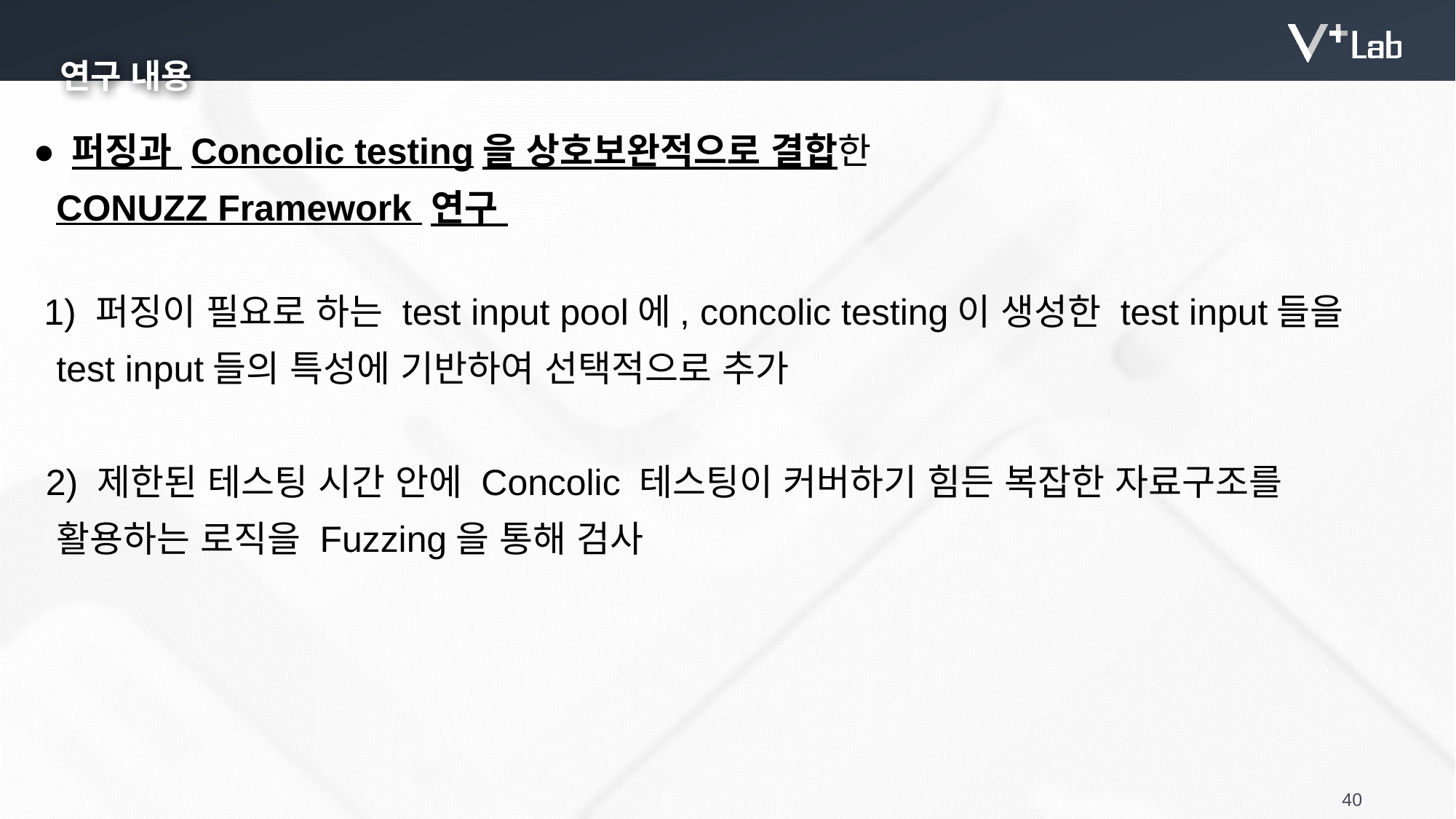

연구 내용
⦁ 퍼징과 Concolic testing을 상호보완적으로 결합한
CONUZZ Framework 연구

 1) 퍼징이 필요로 하는 test input pool에, concolic testing이 생성한 test input들을 test input들의 특성에 기반하여 선택적으로 추가

 2) 제한된 테스팅 시간 안에 Concolic 테스팅이 커버하기 힘든 복잡한 자료구조를 활용하는 로직을 Fuzzing을 통해 검사
40